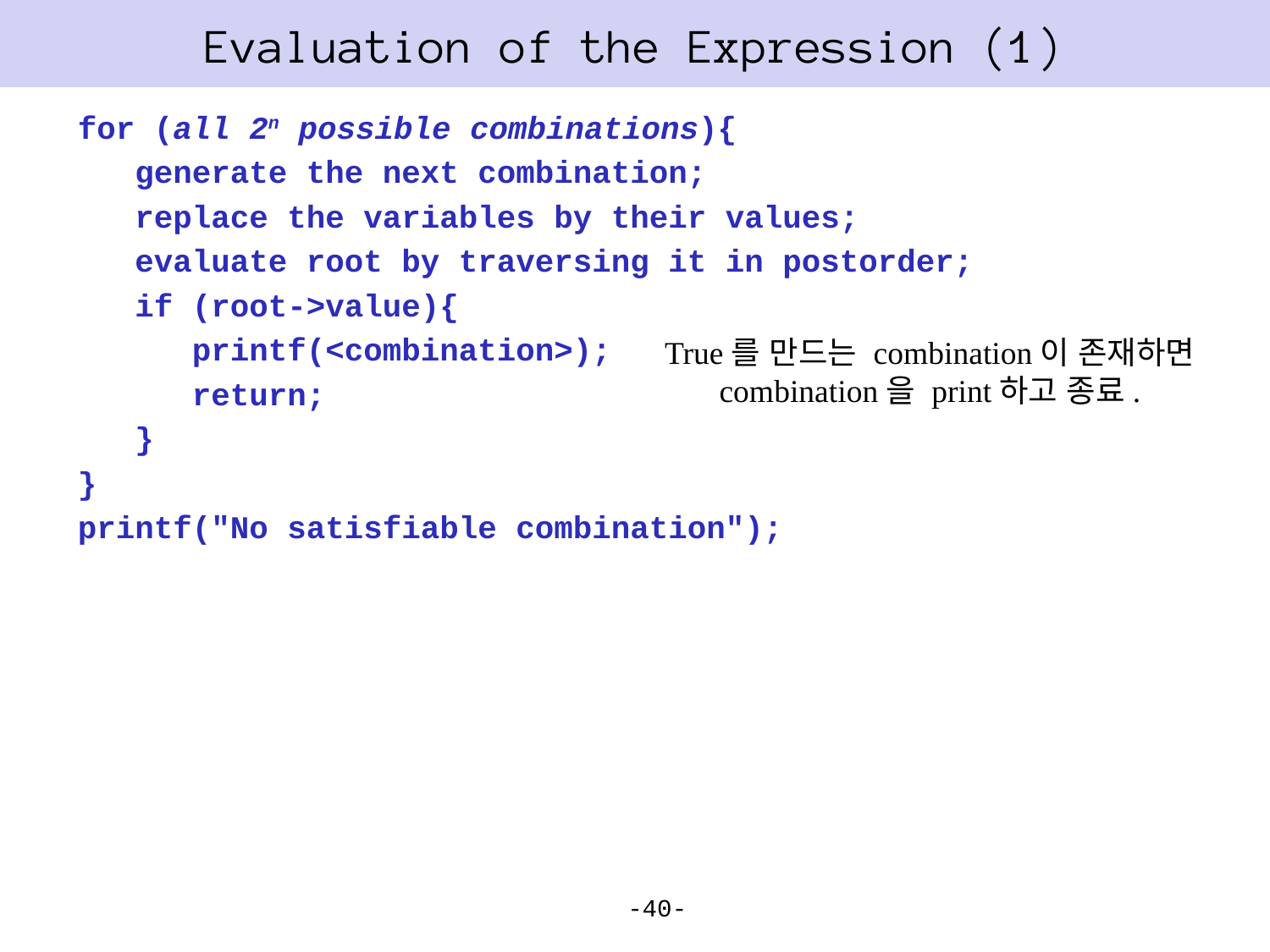

# Evaluation of the Expression (1)
for (all 2n possible combinations){
   generate the next combination;
   replace the variables by their values;
   evaluate root by traversing it in postorder;
   if (root->value){
      printf(<combination>);
      return;
   }
}
printf("No satisfiable combination");
True를 만드는 combination이 존재하면 combination을 print하고 종료.
-40-